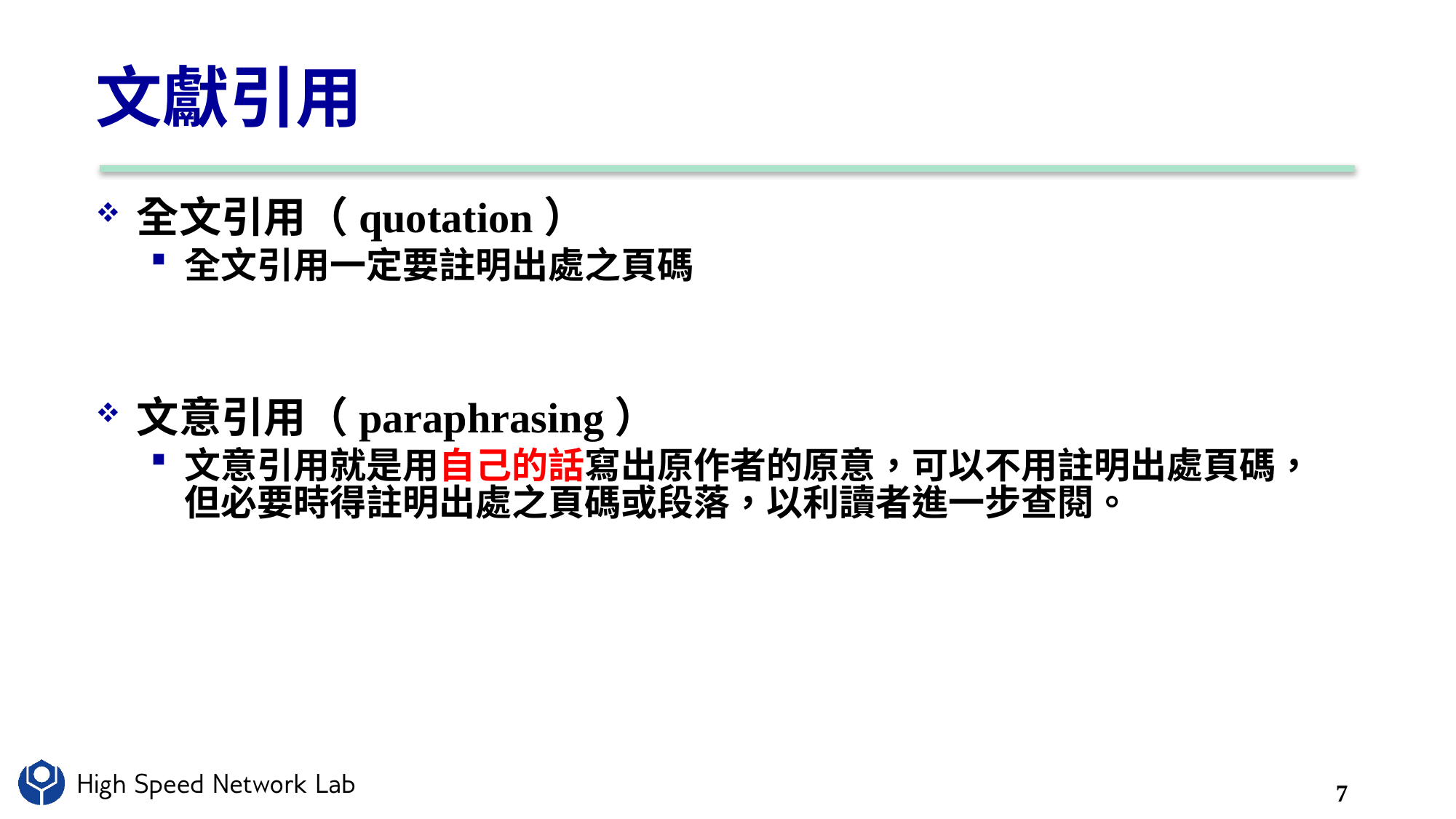

# 文獻引用
全文引用（quotation）
全文引用一定要註明出處之頁碼

文意引用（paraphrasing）
文意引用就是用自己的話寫出原作者的原意，可以不用註明出處頁碼，但必要時得註明出處之頁碼或段落，以利讀者進一步查閱。

7